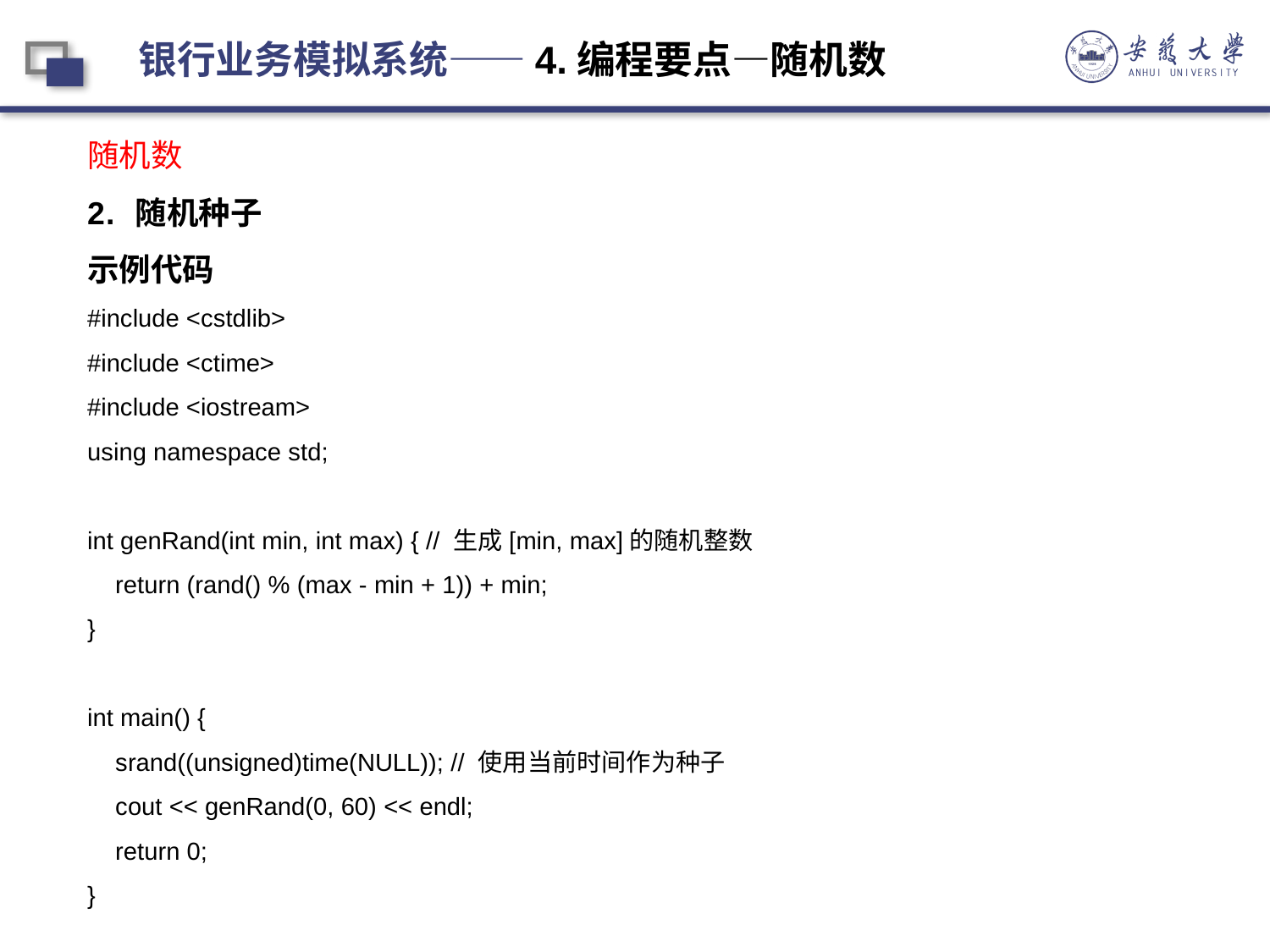

银行业务模拟系统——4.编程要点—随机数
随机数
随机种子
示例代码
#include <cstdlib>
#include <ctime>
#include <iostream>
using namespace std;

int genRand(int min, int max) { // 生成[min, max]的随机整数
    return (rand() % (max - min + 1)) + min;
}

int main() {
    srand((unsigned)time(NULL)); // 使用当前时间作为种子
    cout << genRand(0, 60) << endl;
    return 0;
}